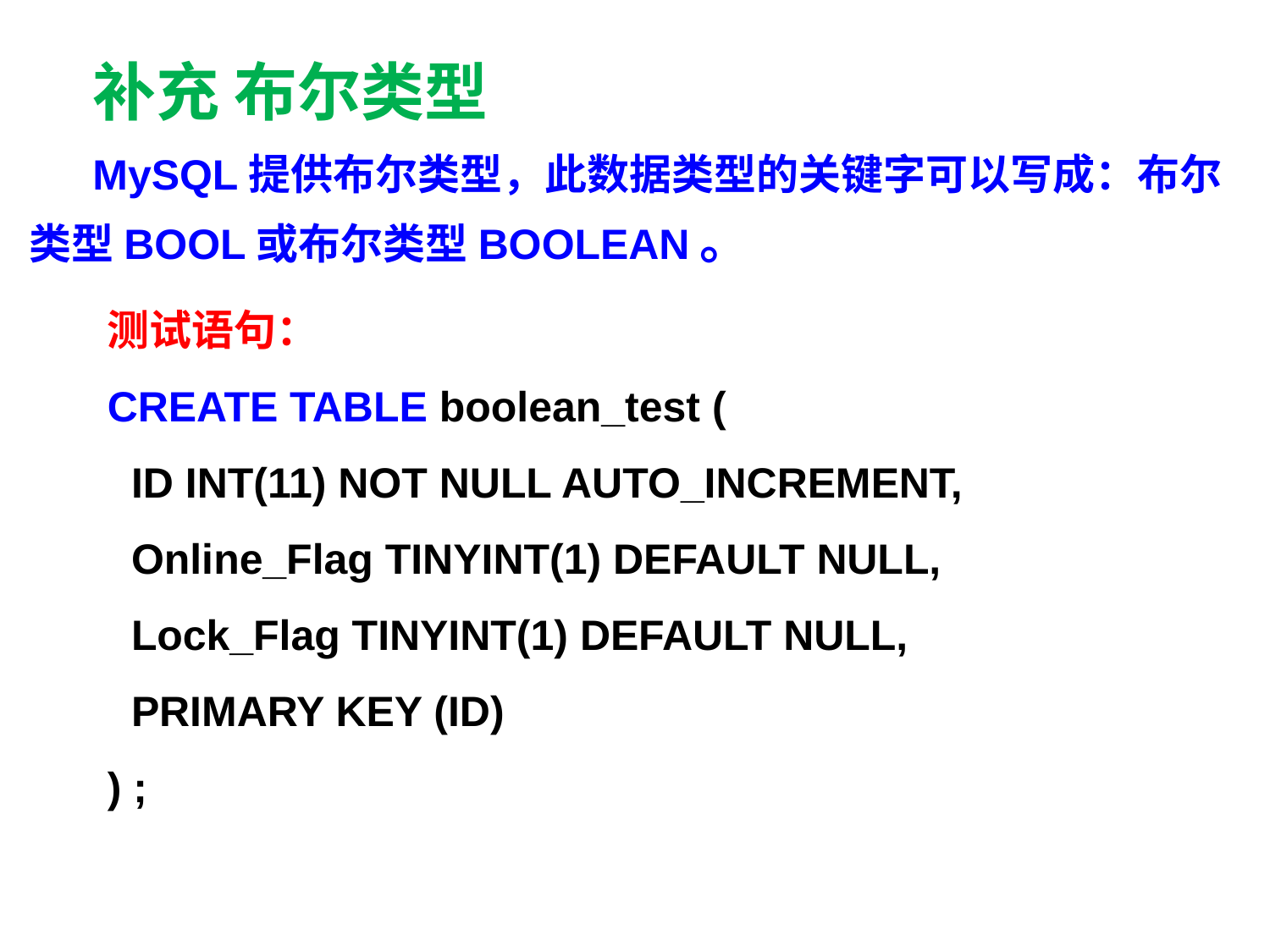

补充 布尔类型
MySQL提供布尔类型，此数据类型的关键字可以写成：布尔类型BOOL或布尔类型BOOLEAN。
测试语句：
CREATE TABLE boolean_test (
  ID INT(11) NOT NULL AUTO_INCREMENT,
  Online_Flag TINYINT(1) DEFAULT NULL,
  Lock_Flag TINYINT(1) DEFAULT NULL,
  PRIMARY KEY (ID)
) ;